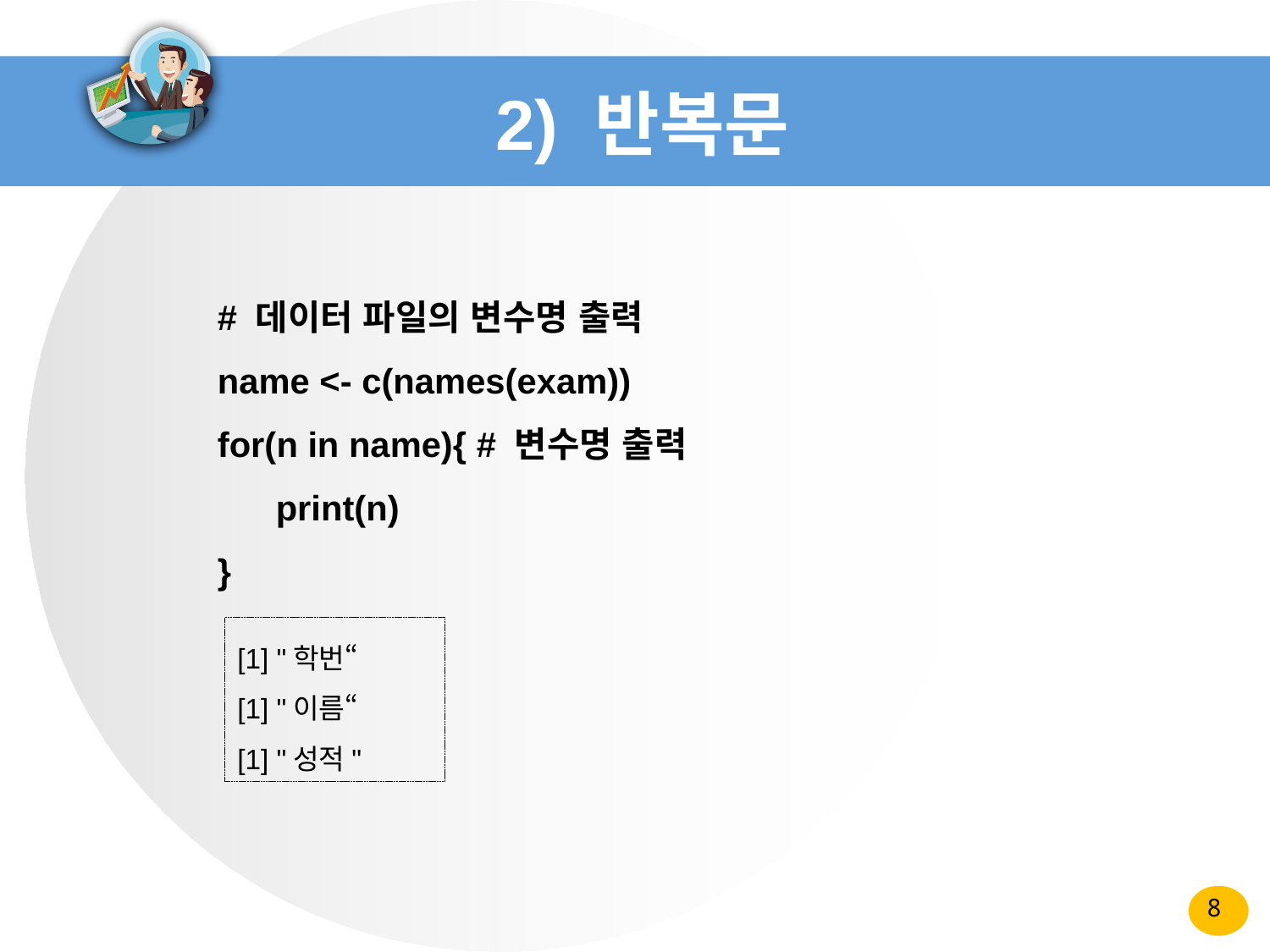

# 2) 반복문
# 데이터 파일의 변수명 출력
name <- c(names(exam))
for(n in name){ # 변수명 출력
      print(n)
}
[1] "학번“
[1] "이름“
[1] "성적"
8